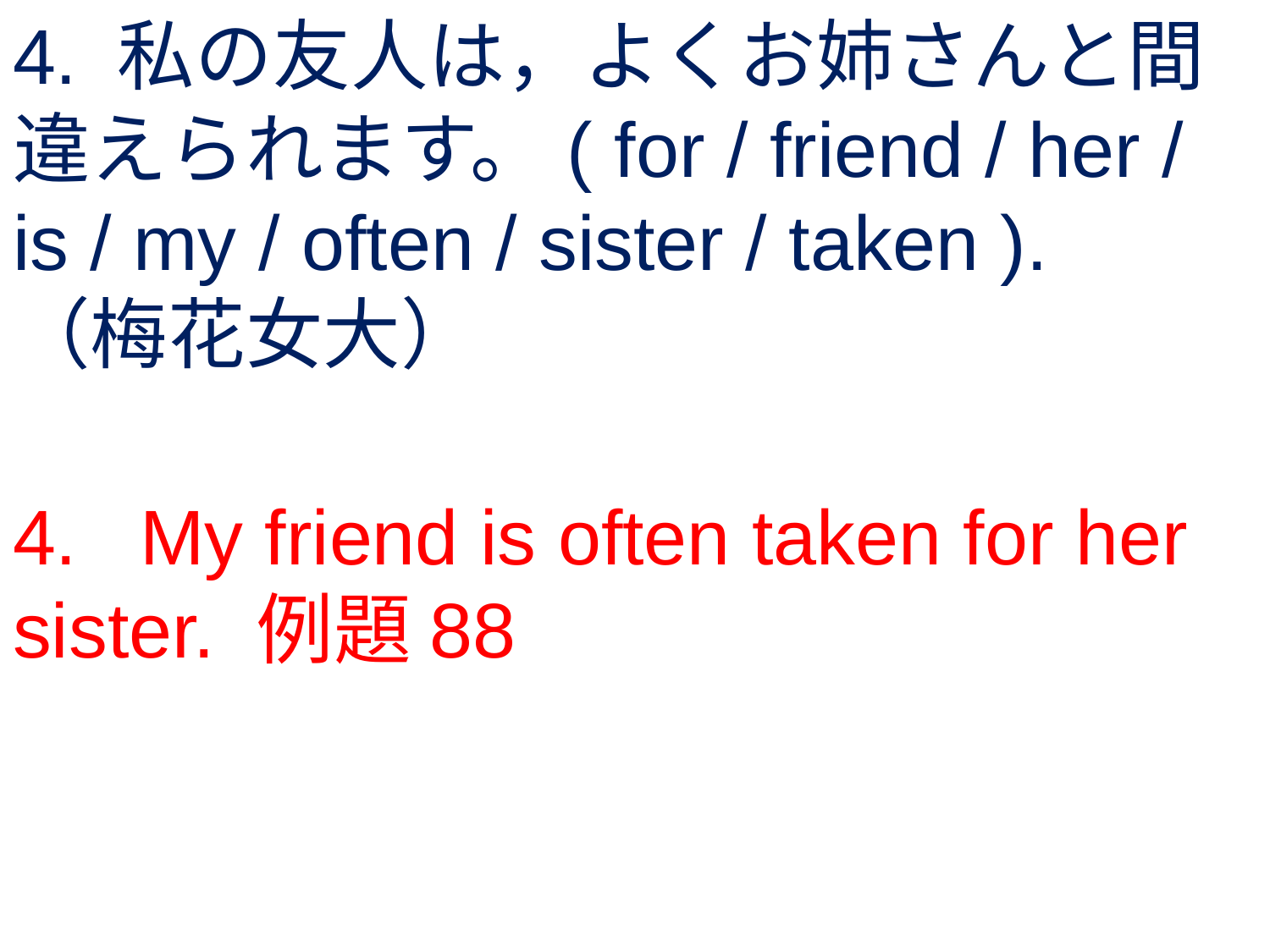

# 4. 私の友人は，よくお姉さんと間違えられます。( for / friend / her / is / my / often / sister / taken ).	（梅花女大）
4.	My friend is often taken for her sister. 例題88